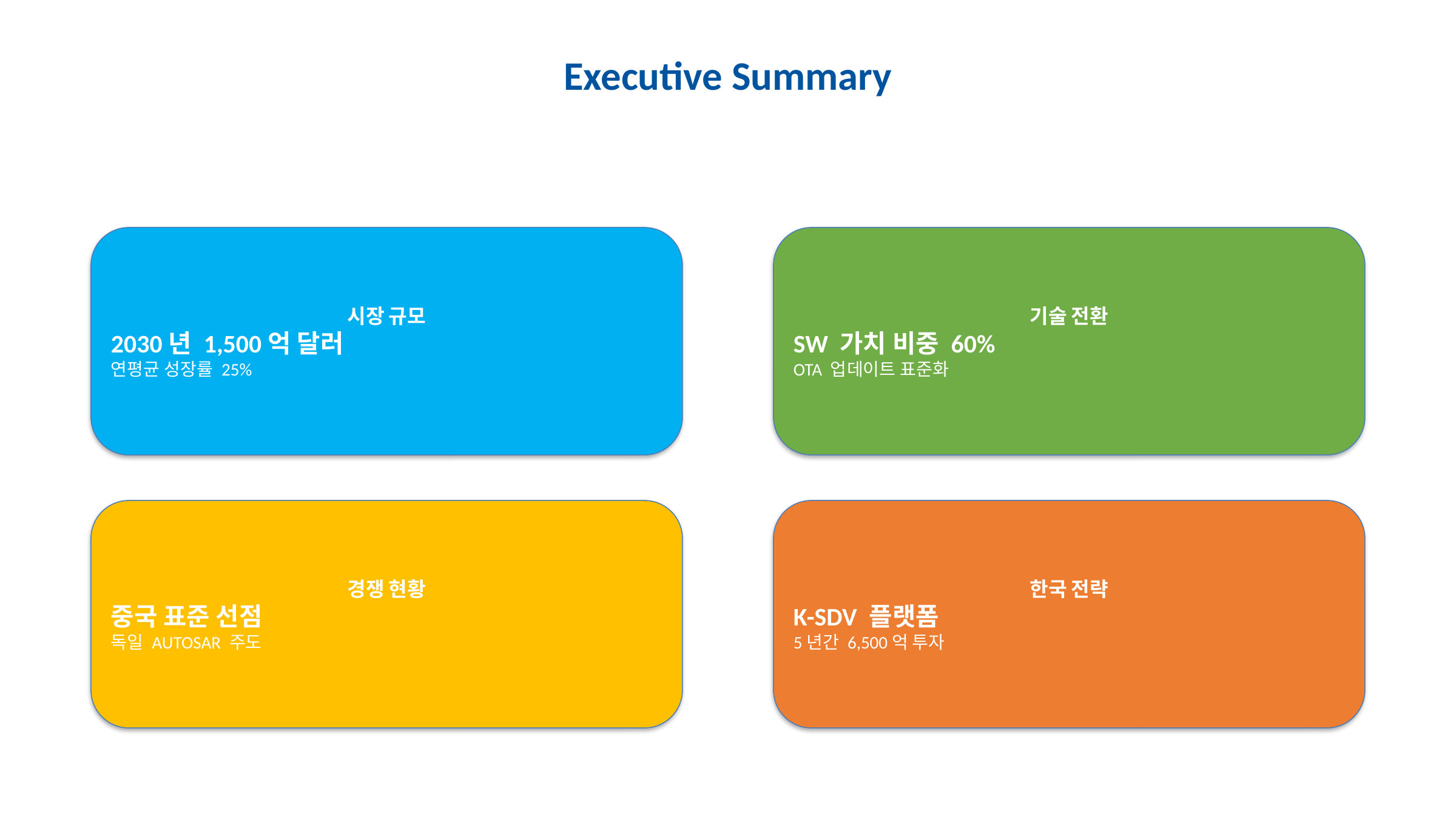

#
Executive Summary
시장 규모
2030년 1,500억 달러
연평균 성장률 25%
기술 전환
SW 가치 비중 60%
OTA 업데이트 표준화
경쟁 현황
중국 표준 선점
독일 AUTOSAR 주도
한국 전략
K-SDV 플랫폼
5년간 6,500억 투자